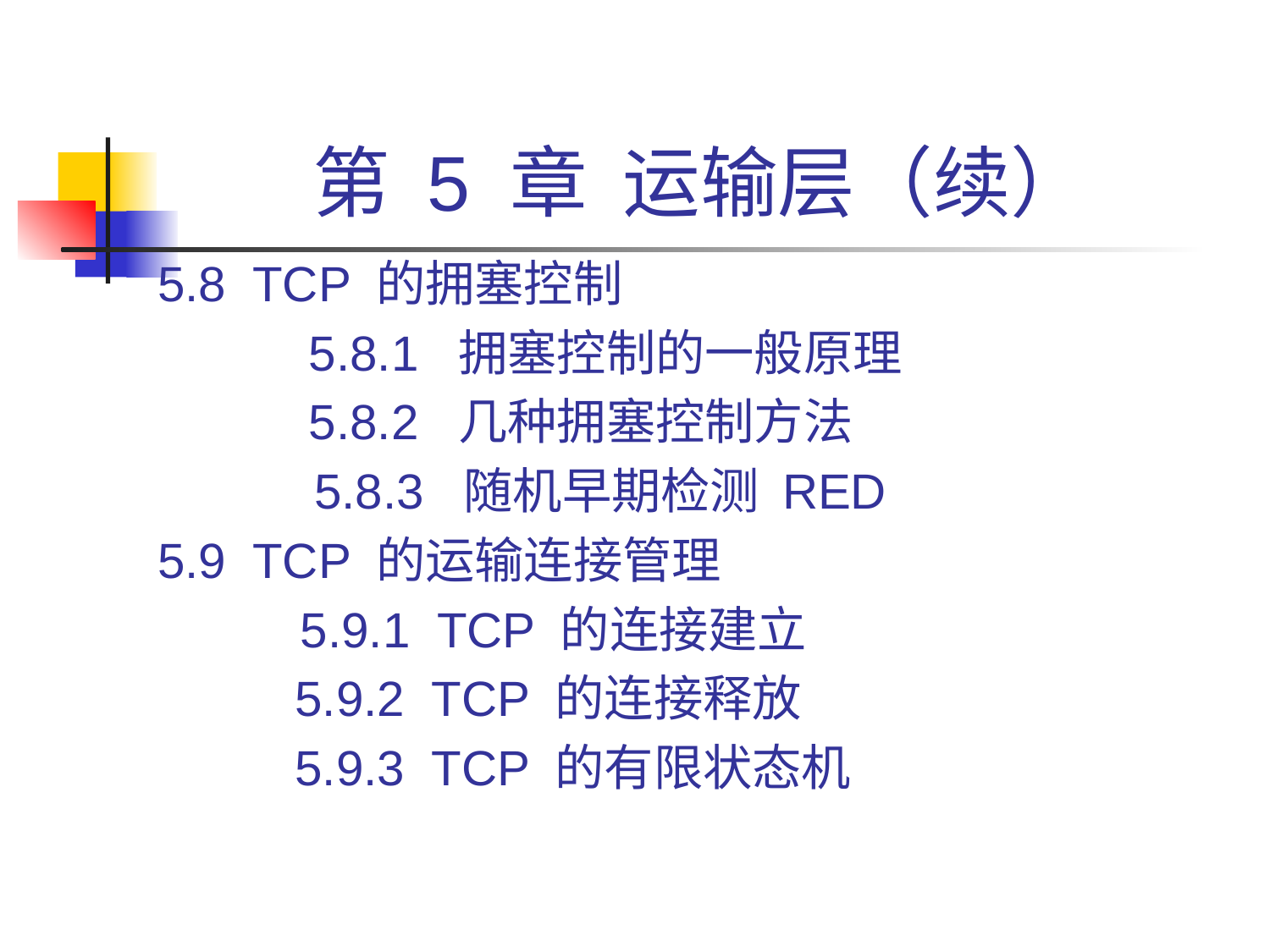

# 第 5 章  运输层（续）
5.8  TCP 的拥塞控制
           5.8.1  拥塞控制的一般原理
           5.8.2  几种拥塞控制方法
	      5.8.3  随机早期检测 RED
5.9  TCP 的运输连接管理
	     5.9.1  TCP 的连接建立
          5.9.2  TCP 的连接释放
          5.9.3  TCP 的有限状态机